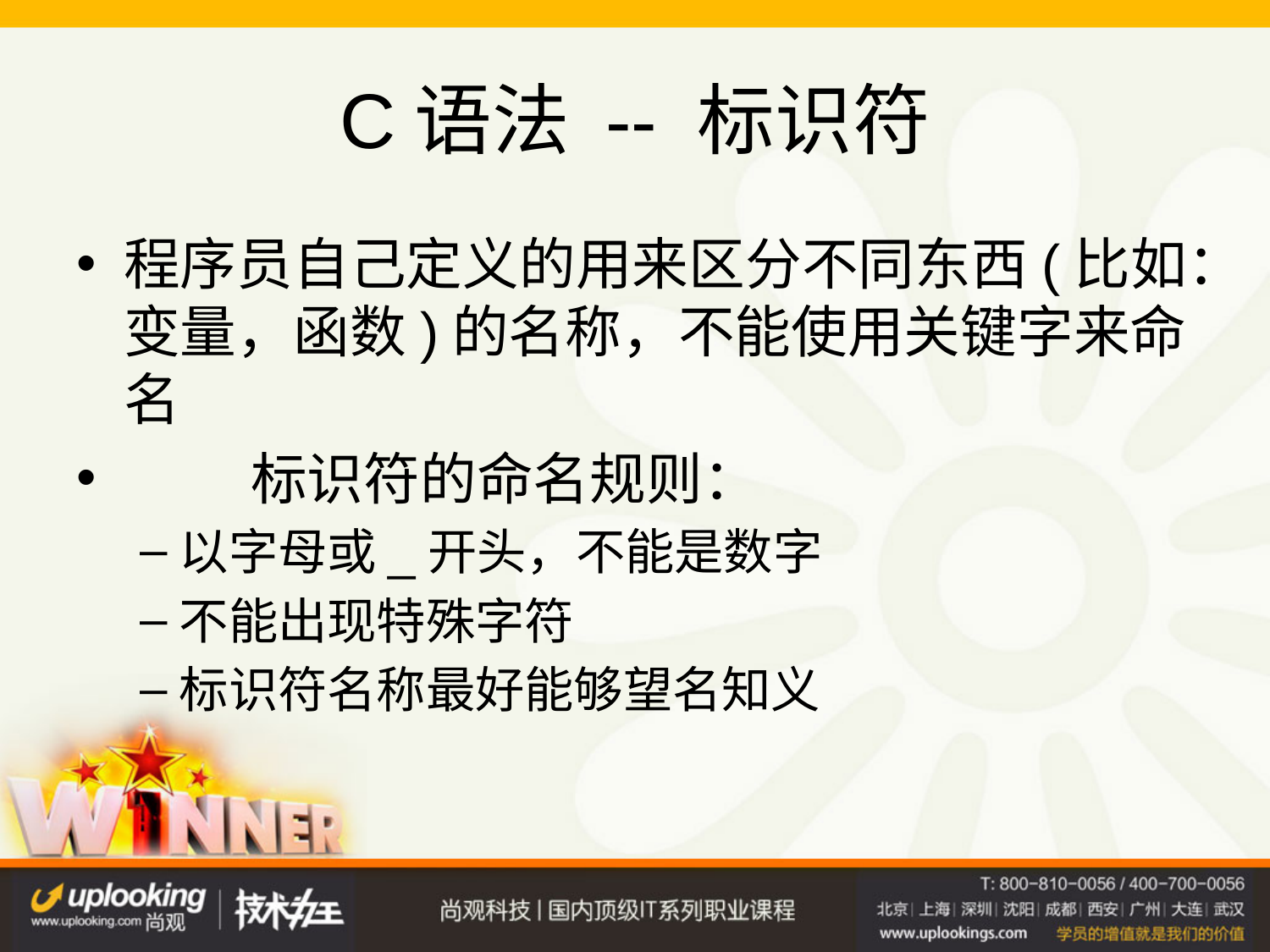

# C语法 -- 标识符
程序员自己定义的用来区分不同东西(比如：变量，函数)的名称，不能使用关键字来命名
	标识符的命名规则：
以字母或_开头，不能是数字
不能出现特殊字符
标识符名称最好能够望名知义